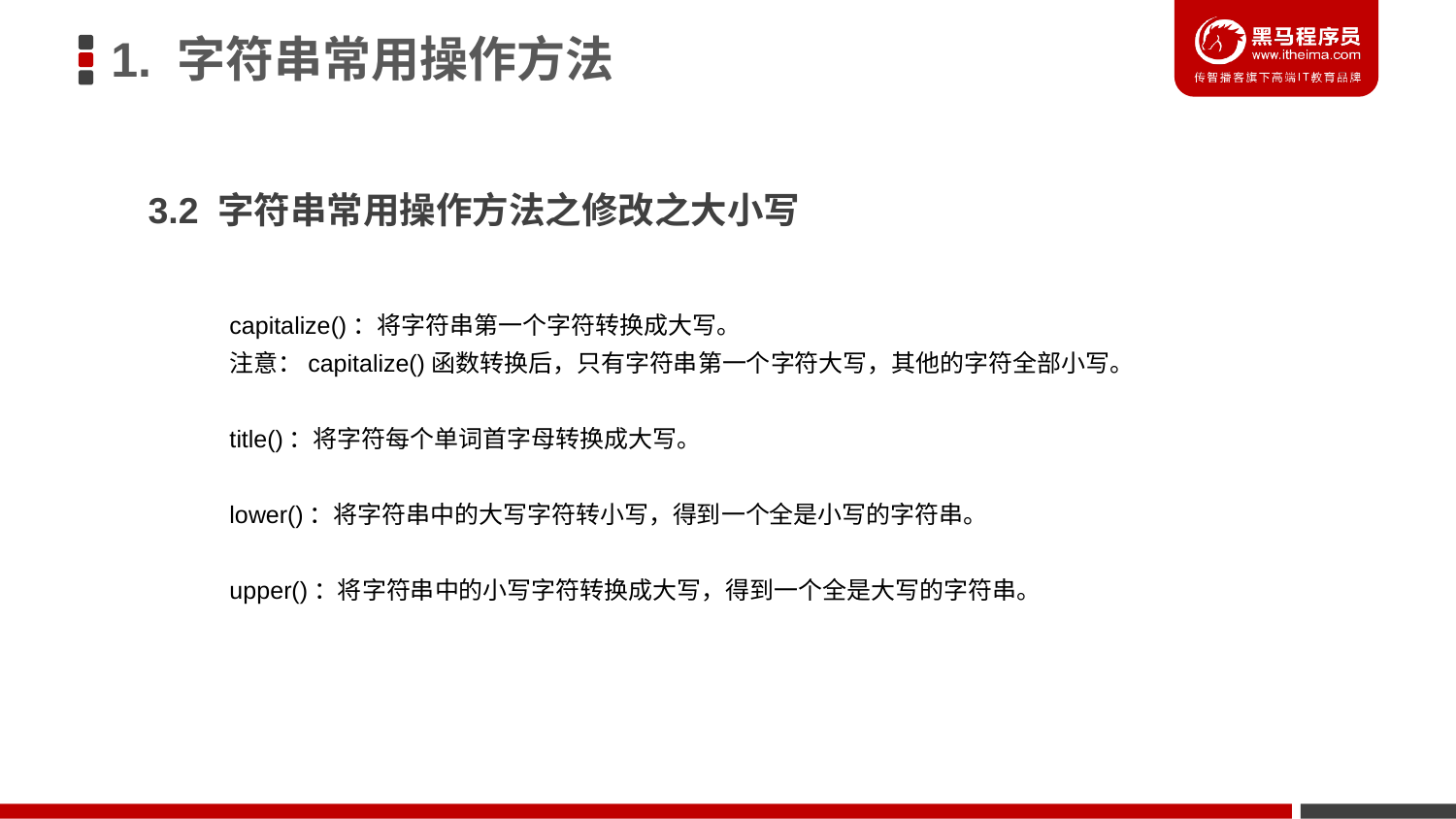

1. 字符串常用操作方法
3.2 字符串常用操作方法之修改之大小写
capitalize()：将字符串第一个字符转换成大写。
注意：capitalize()函数转换后，只有字符串第一个字符大写，其他的字符全部小写。

title()：将字符每个单词首字母转换成大写。

lower()：将字符串中的大写字符转小写，得到一个全是小写的字符串。

upper()：将字符串中的小写字符转换成大写，得到一个全是大写的字符串。